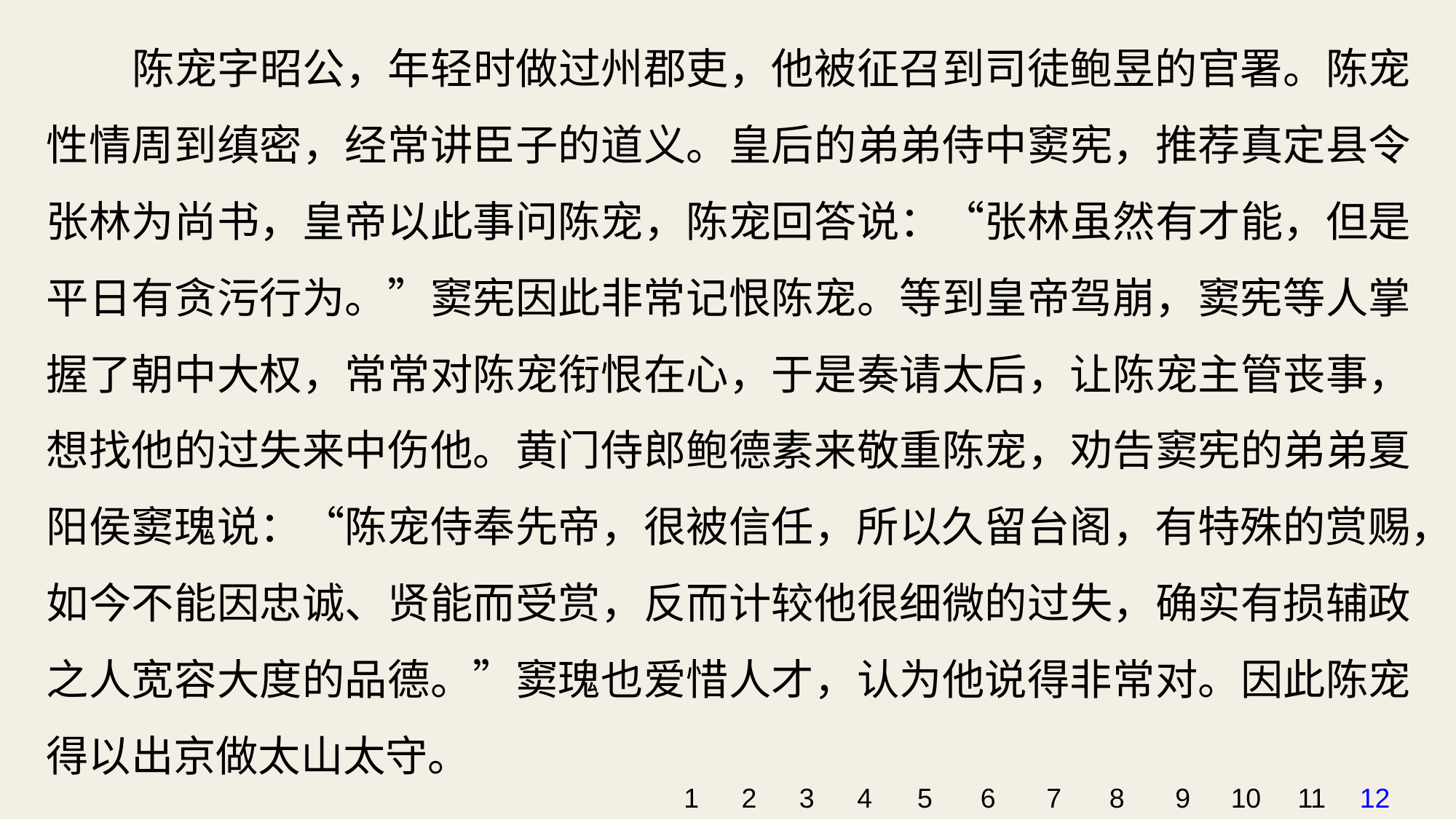

陈宠字昭公，年轻时做过州郡吏，他被征召到司徒鲍昱的官署。陈宠性情周到缜密，经常讲臣子的道义。皇后的弟弟侍中窦宪，推荐真定县令张林为尚书，皇帝以此事问陈宠，陈宠回答说：“张林虽然有才能，但是平日有贪污行为。”窦宪因此非常记恨陈宠。等到皇帝驾崩，窦宪等人掌握了朝中大权，常常对陈宠衔恨在心，于是奏请太后，让陈宠主管丧事，想找他的过失来中伤他。黄门侍郎鲍德素来敬重陈宠，劝告窦宪的弟弟夏阳侯窦瑰说：“陈宠侍奉先帝，很被信任，所以久留台阁，有特殊的赏赐，如今不能因忠诚、贤能而受赏，反而计较他很细微的过失，确实有损辅政之人宽容大度的品德。”窦瑰也爱惜人才，认为他说得非常对。因此陈宠得以出京做太山太守。
1
2
3
4
5
6
7
8
9
10
11
12